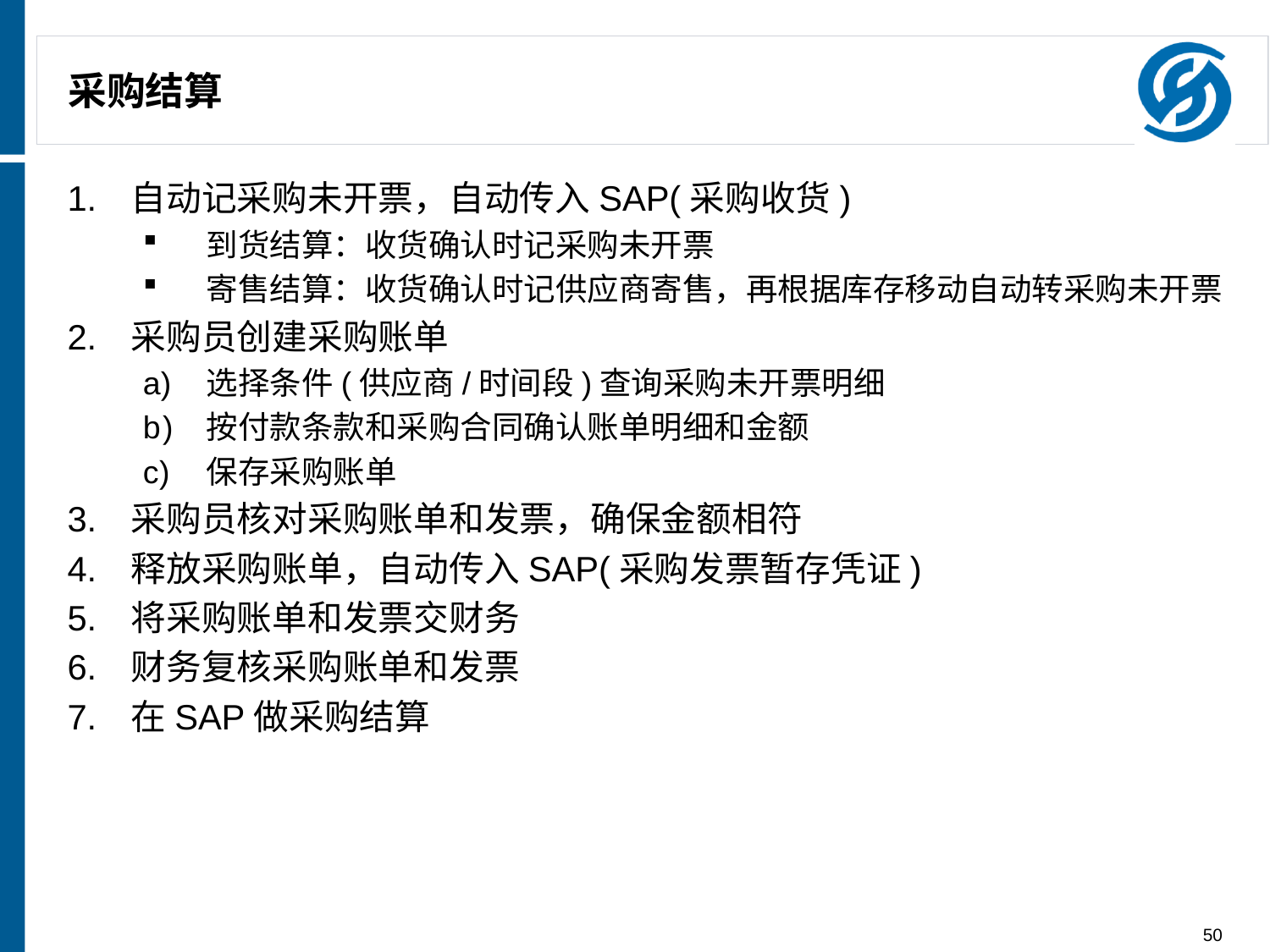

# 采购结算
自动记采购未开票，自动传入SAP(采购收货)
到货结算：收货确认时记采购未开票
寄售结算：收货确认时记供应商寄售，再根据库存移动自动转采购未开票
采购员创建采购账单
选择条件(供应商/时间段)查询采购未开票明细
按付款条款和采购合同确认账单明细和金额
保存采购账单
采购员核对采购账单和发票，确保金额相符
释放采购账单，自动传入SAP(采购发票暂存凭证)
将采购账单和发票交财务
财务复核采购账单和发票
在SAP做采购结算
50